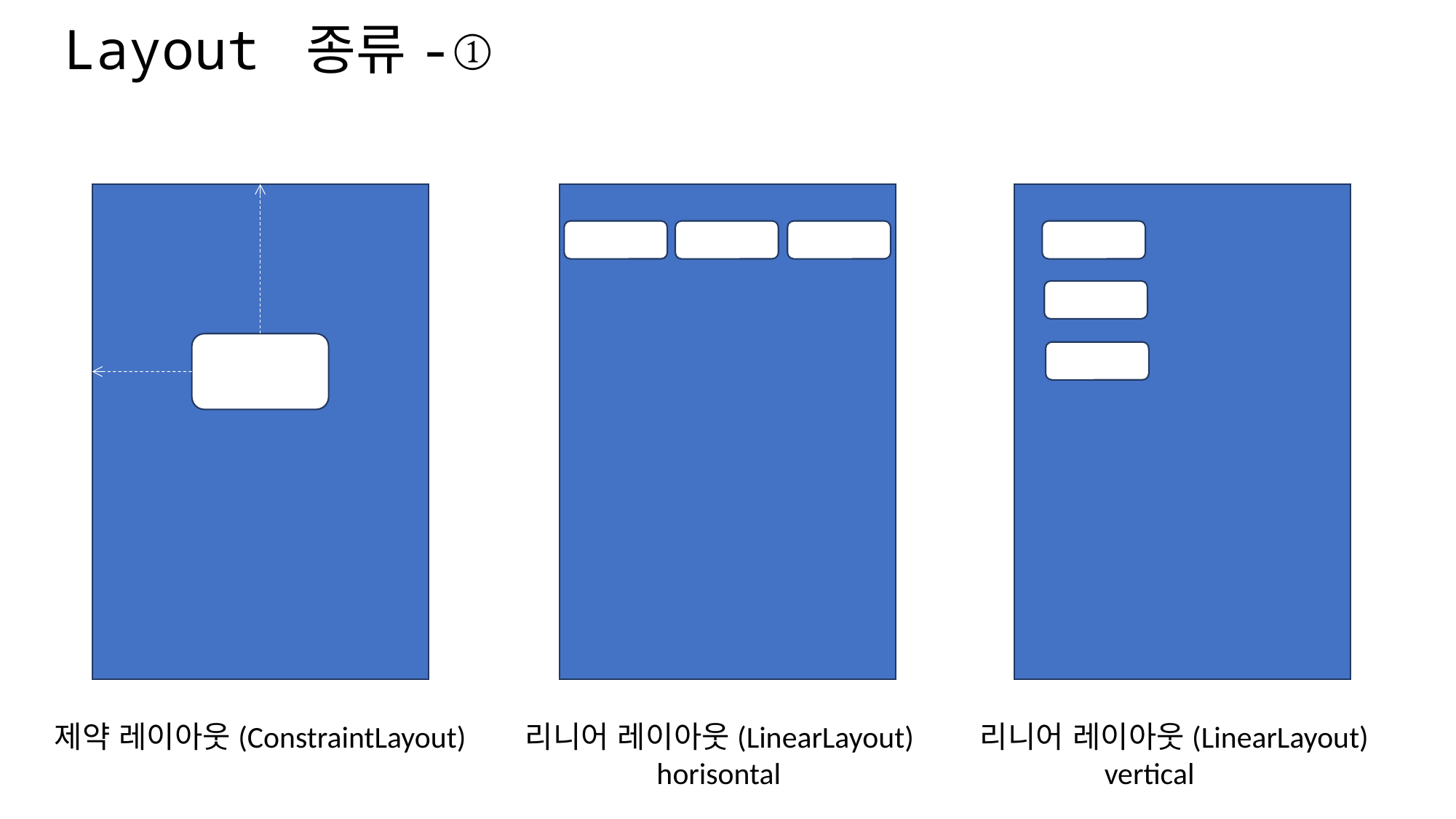

# Layout 종류-①

제약 레이아웃(ConstraintLayout)
리니어 레이아웃(LinearLayout)
                   horisontal
리니어 레이아웃(LinearLayout)
                  vertical